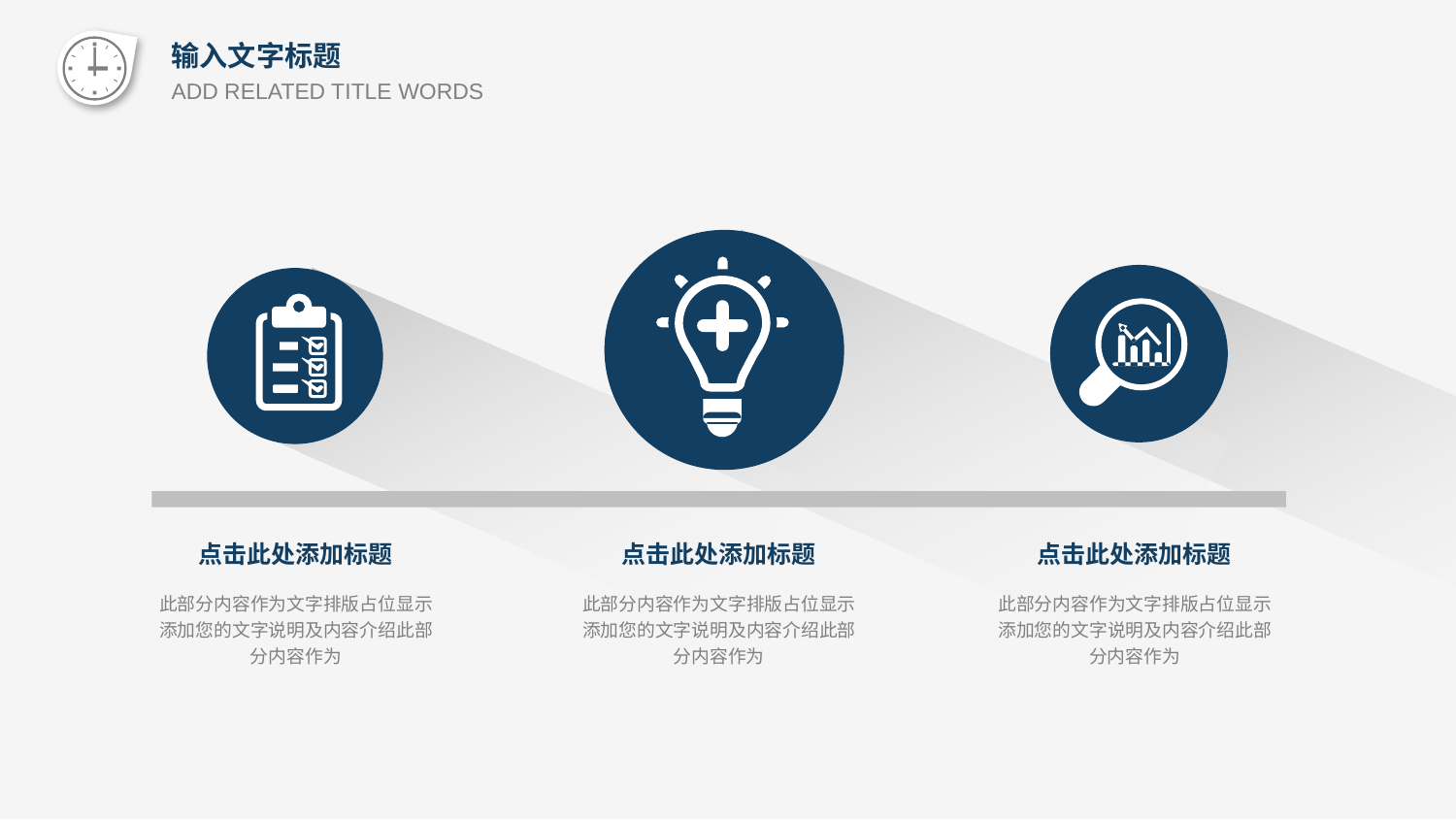

点击此处添加标题
点击此处添加标题
点击此处添加标题
此部分内容作为文字排版占位显示 添加您的文字说明及内容介绍此部分内容作为
此部分内容作为文字排版占位显示 添加您的文字说明及内容介绍此部分内容作为
此部分内容作为文字排版占位显示 添加您的文字说明及内容介绍此部分内容作为